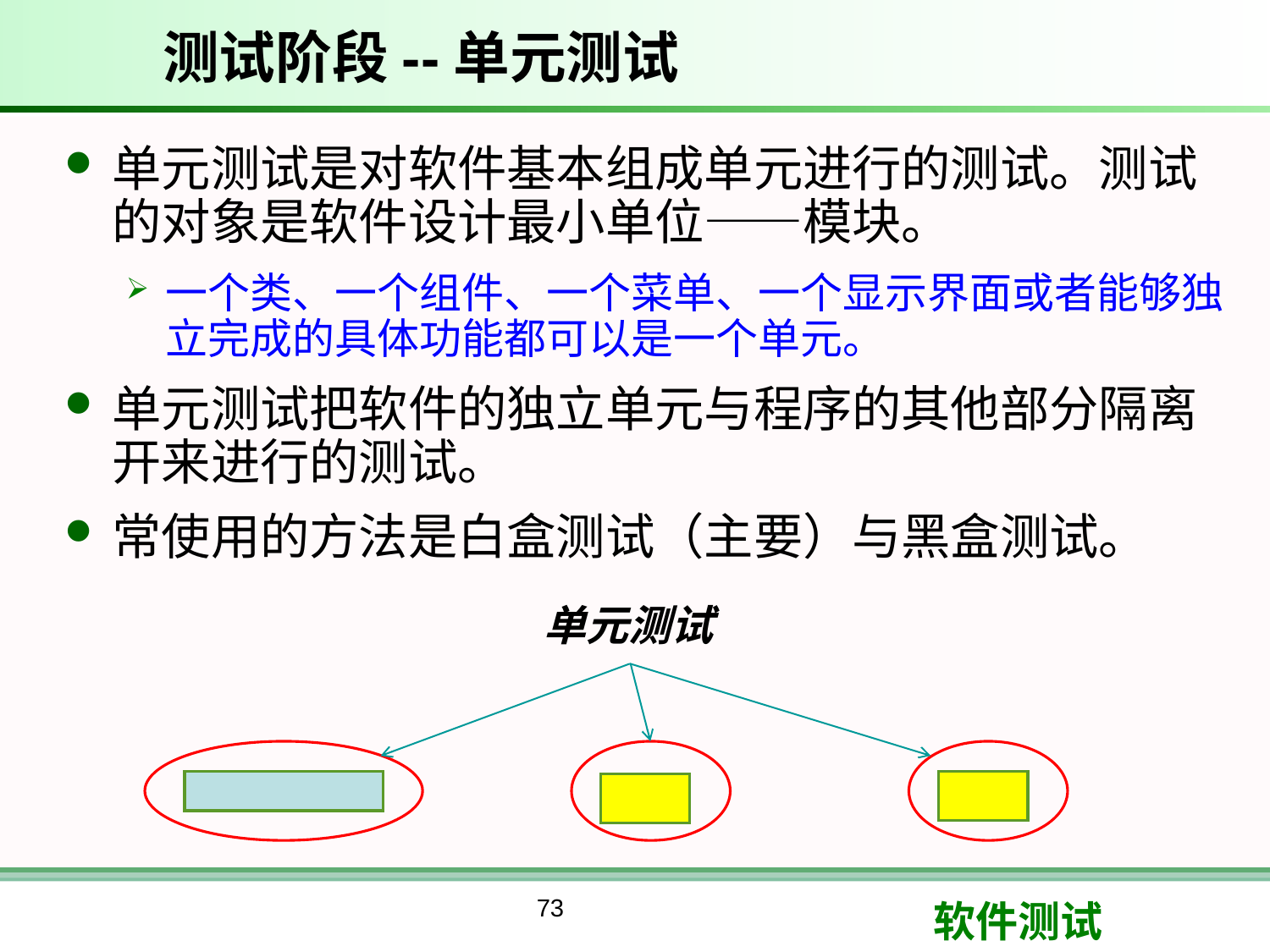

# 测试阶段--单元测试
单元测试是对软件基本组成单元进行的测试。测试的对象是软件设计最小单位——模块。
一个类、一个组件、一个菜单、一个显示界面或者能够独立完成的具体功能都可以是一个单元。
单元测试把软件的独立单元与程序的其他部分隔离开来进行的测试。
常使用的方法是白盒测试（主要）与黑盒测试。

单元测试

73